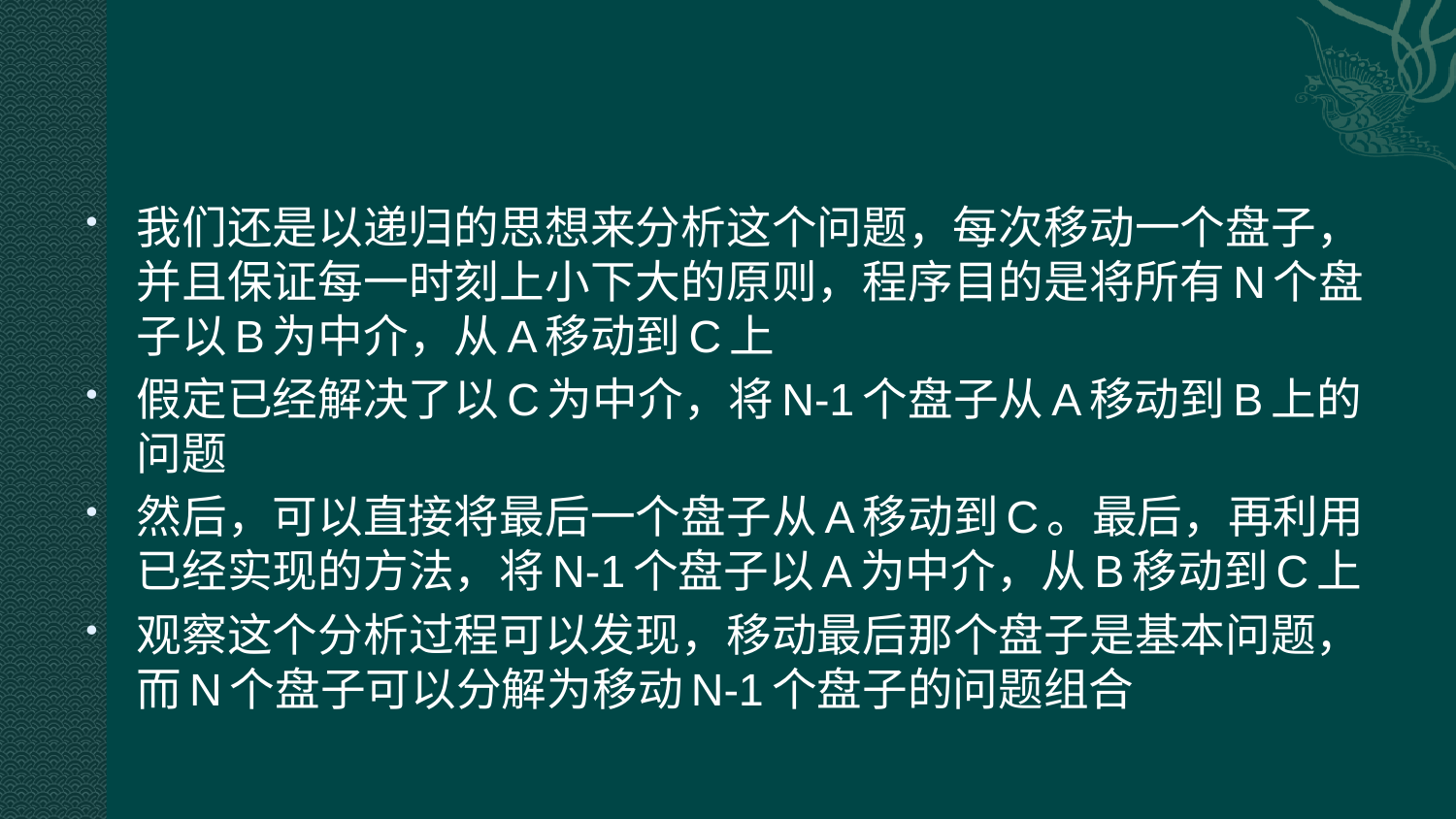

#
我们还是以递归的思想来分析这个问题，每次移动一个盘子，并且保证每一时刻上小下大的原则，程序目的是将所有N个盘子以B为中介，从A移动到C上
假定已经解决了以C为中介，将N-1个盘子从A移动到B上的问题
然后，可以直接将最后一个盘子从A移动到C。最后，再利用已经实现的方法，将N-1个盘子以A为中介，从B移动到C上
观察这个分析过程可以发现，移动最后那个盘子是基本问题，而N个盘子可以分解为移动N-1个盘子的问题组合